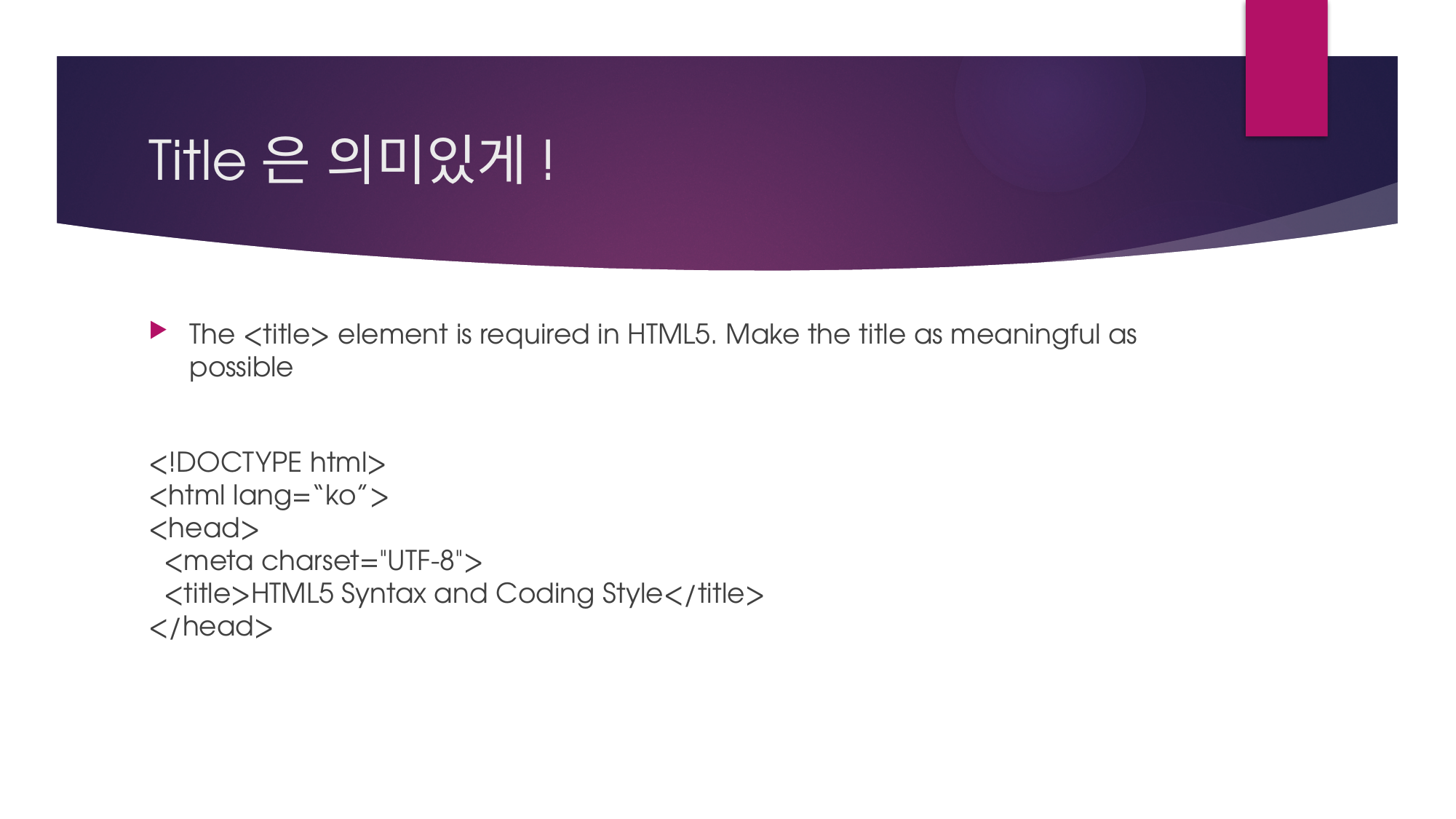

# Title은 의미있게!
The <title> element is required in HTML5. Make the title as meaningful as possible

<!DOCTYPE html>
<html lang=“ko”>
<head>
  <meta charset="UTF-8">
  <title>HTML5 Syntax and Coding Style</title>
</head>